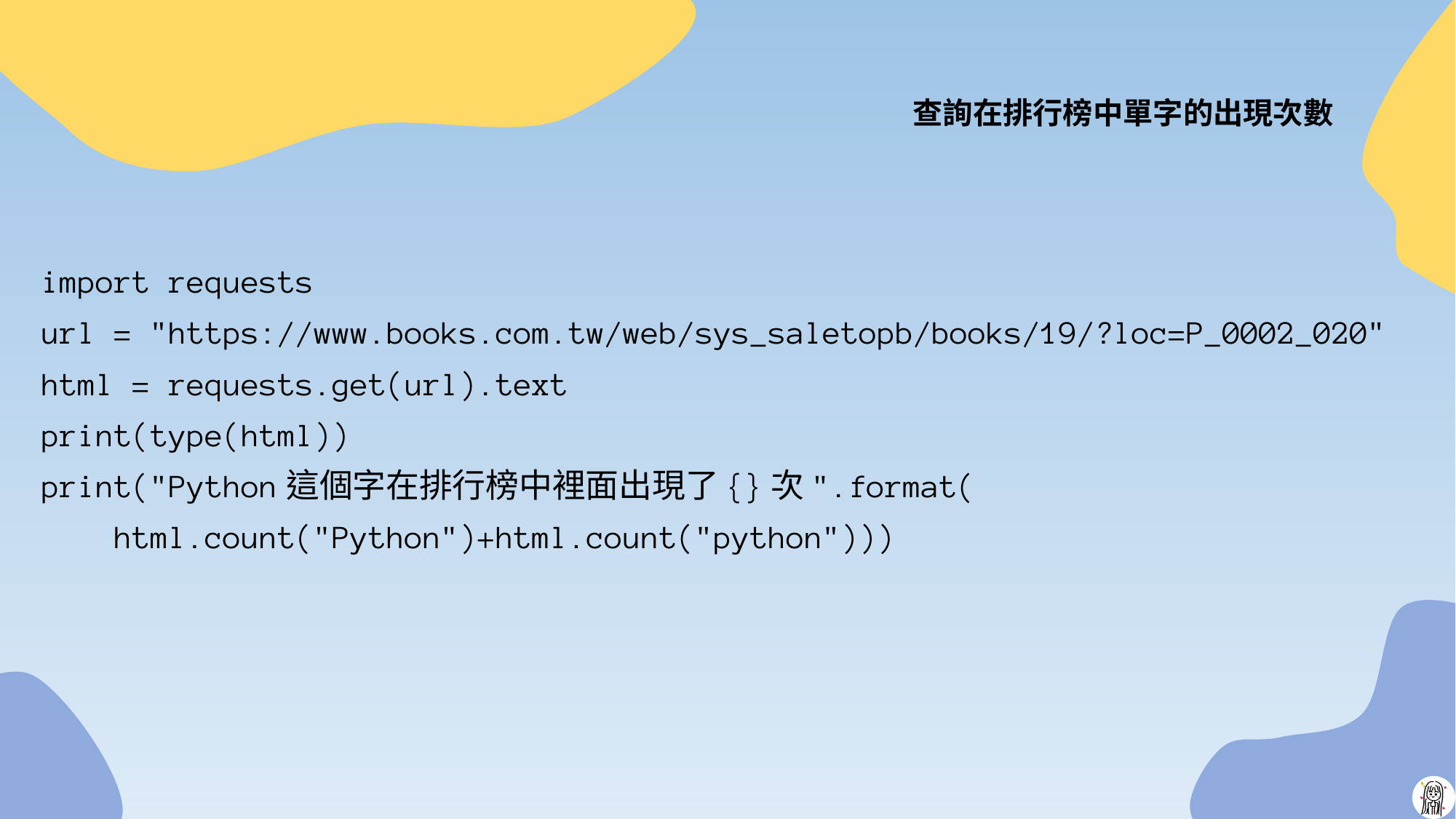

# 查詢在排行榜中單字的出現次數
import requests
url = "https://www.books.com.tw/web/sys_saletopb/books/19/?loc=P_0002_020"
html = requests.get(url).text
print(type(html))
print("Python這個字在排行榜中裡面出現了{}次".format(
    html.count("Python")+html.count("python")))
14